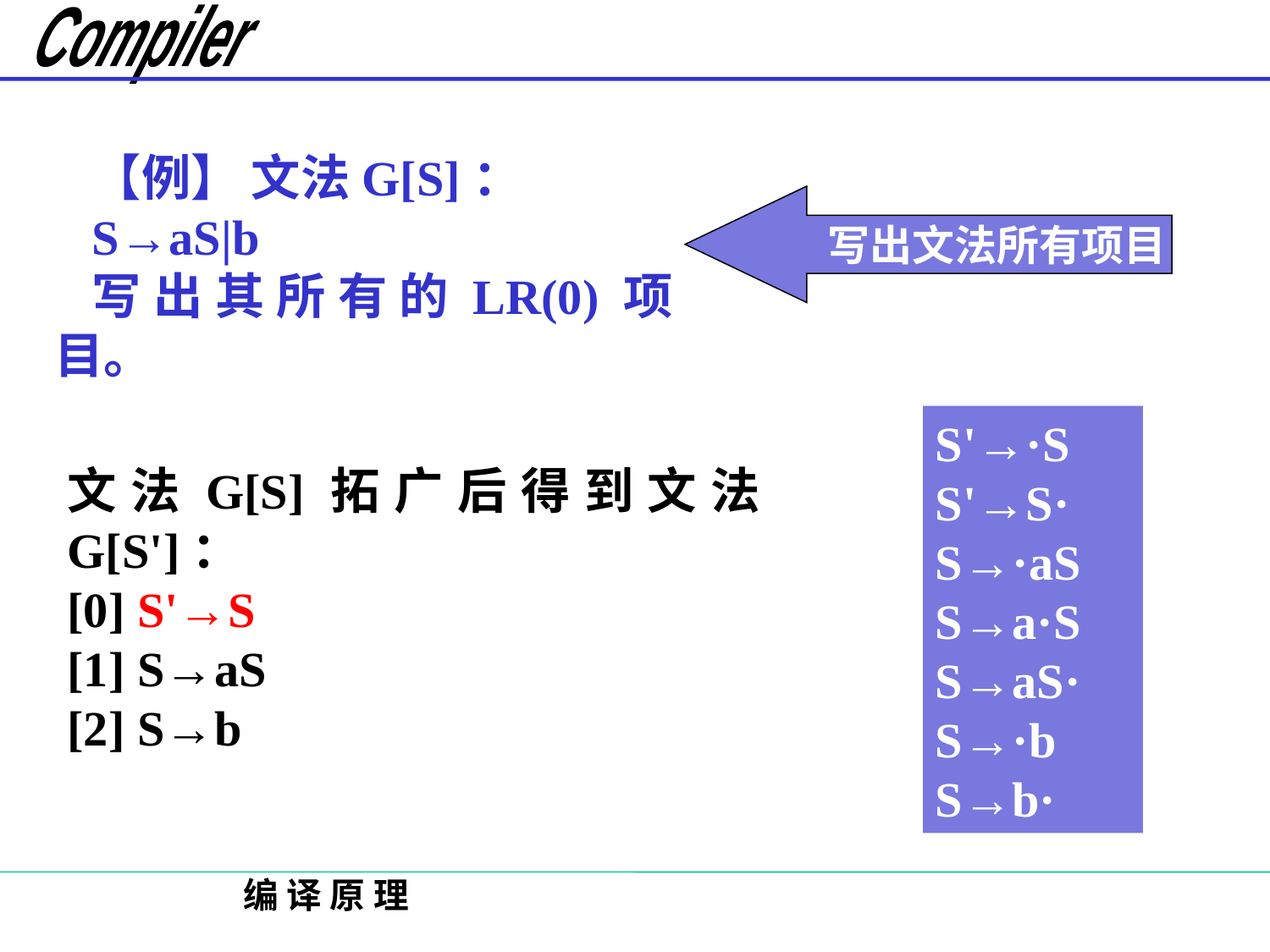

【例】 文法G[S]：
S→aS|b
写出其所有的LR(0)项目。
       写出文法所有项目
S'→·S
S'→S·
S→·aS
S→a·S
S→aS·
S→·b
S→b·
文法G[S]拓广后得到文法G[S']：
[0] S'→S
[1] S→aS
[2] S→b